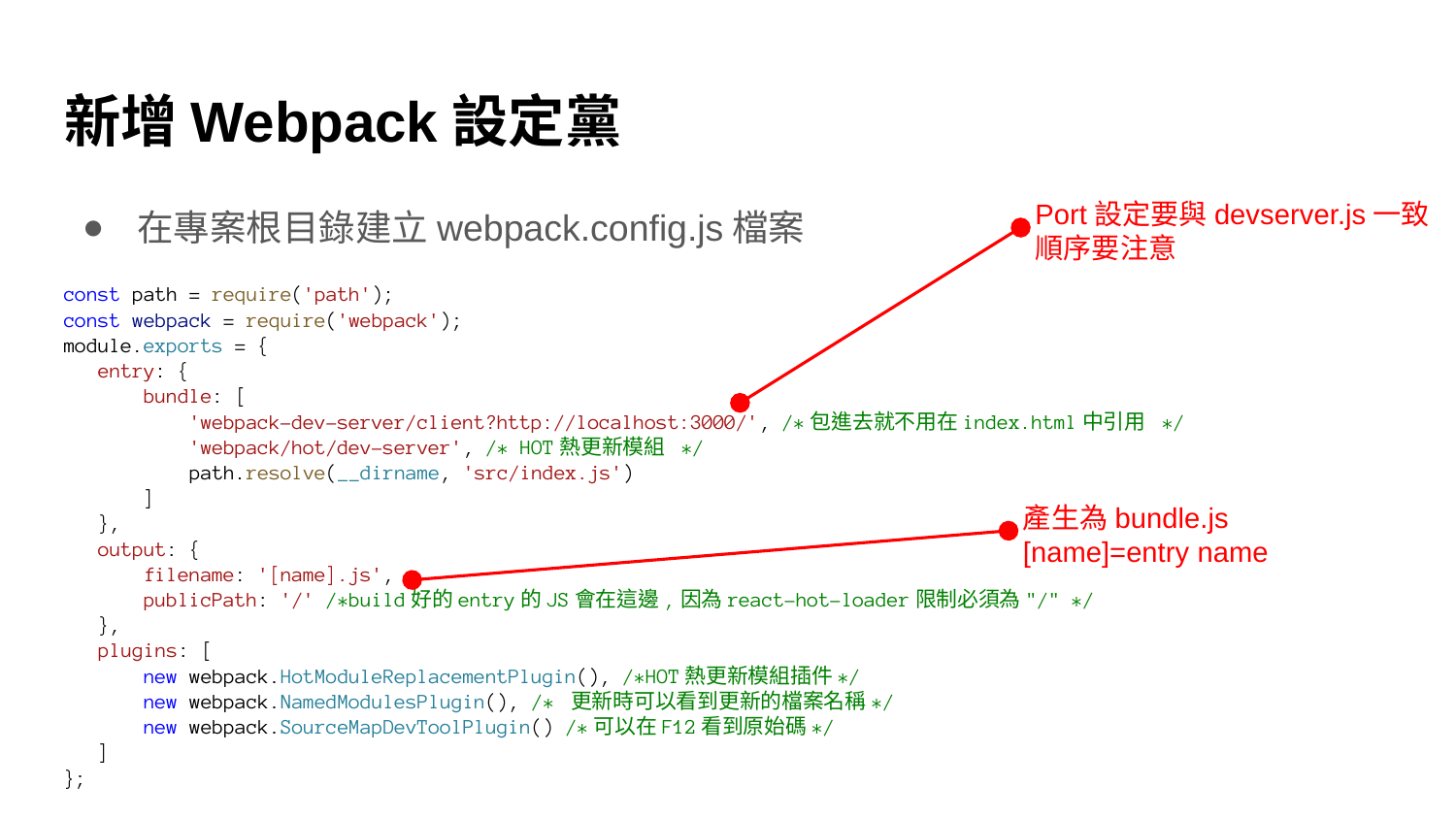

# 新增Webpack設定黨
Port設定要與devserver.js一致
順序要注意
產生為bundle.js
[name]=entry name
在專案根目錄建立webpack.config.js檔案
const path = require('path');
const webpack = require('webpack');
module.exports = {
   entry: {
       bundle: [
           'webpack-dev-server/client?http://localhost:3000/', /*包進去就不用在index.html中引用 */
           'webpack/hot/dev-server', /* HOT熱更新模組 */
           path.resolve(__dirname, 'src/index.js')
       ]
   },
   output: {
       filename: '[name].js',
       publicPath: '/' /*build好的entry的JS會在這邊,因為react-hot-loader限制必須為"/" */
   },
   plugins: [
       new webpack.HotModuleReplacementPlugin(), /*HOT熱更新模組插件*/
       new webpack.NamedModulesPlugin(), /* 更新時可以看到更新的檔案名稱*/
       new webpack.SourceMapDevToolPlugin() /*可以在F12看到原始碼*/
   ]
};